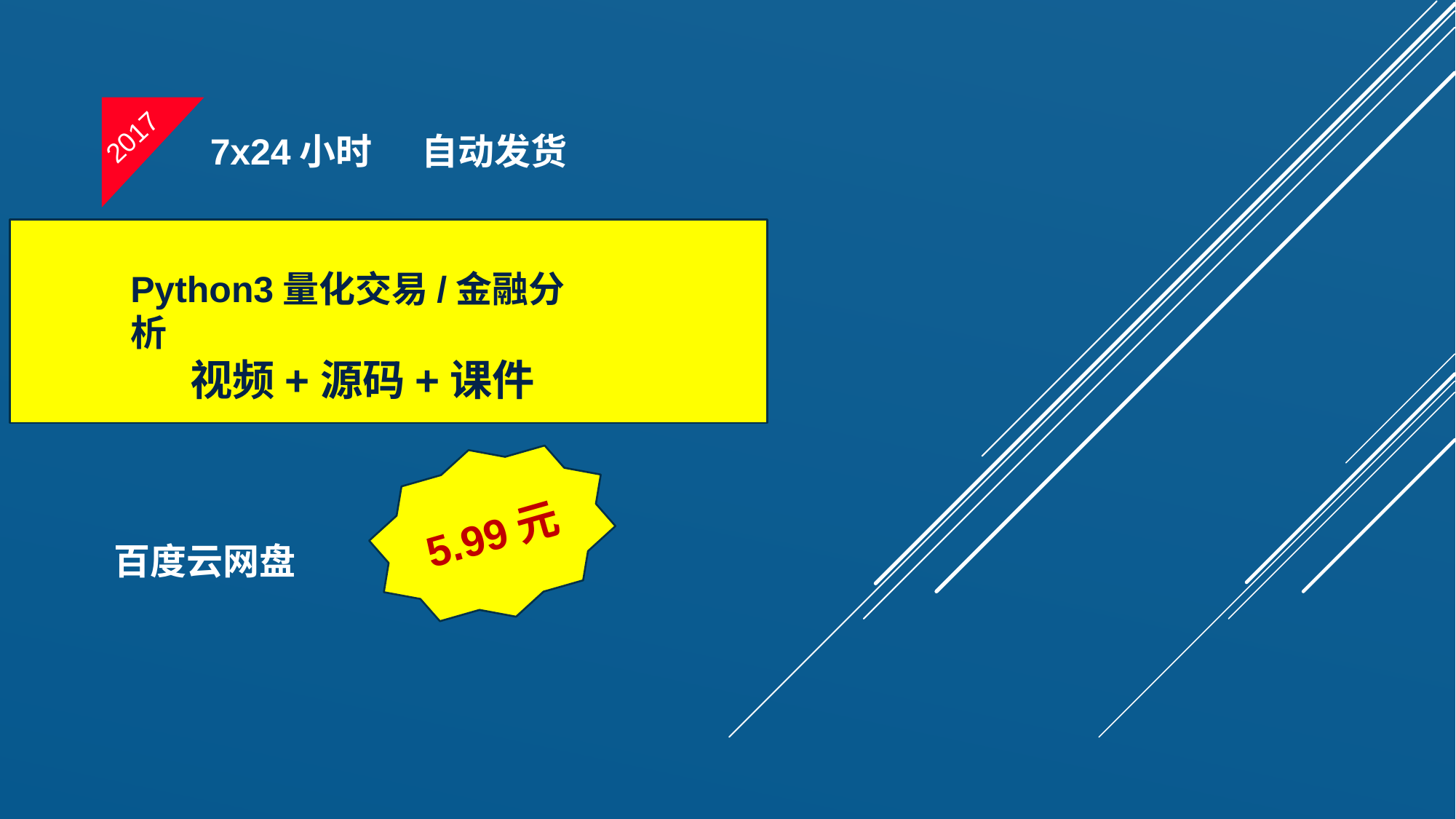

2017
7x24小时      自动发货

Python3量化交易/金融分析
视频+源码+课件
5.99元
百度云网盘